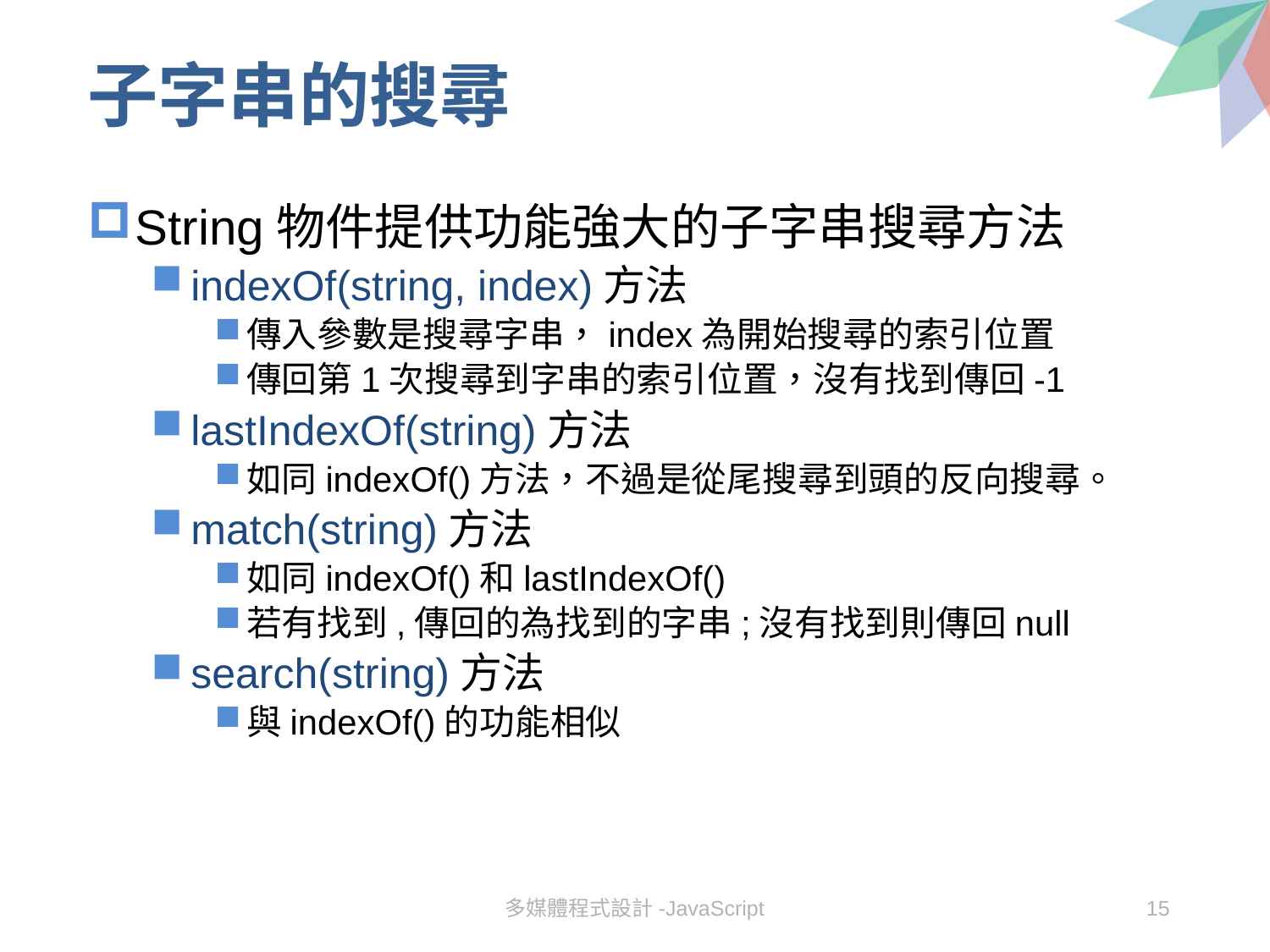

# 子字串的搜尋
String物件提供功能強大的子字串搜尋方法
indexOf(string, index)方法
傳入參數是搜尋字串，index為開始搜尋的索引位置
傳回第1次搜尋到字串的索引位置，沒有找到傳回-1
lastIndexOf(string)方法
如同indexOf()方法，不過是從尾搜尋到頭的反向搜尋。
match(string)方法
如同indexOf()和lastIndexOf()
若有找到,傳回的為找到的字串;沒有找到則傳回null
search(string)方法
與indexOf()的功能相似

多媒體程式設計-JavaScript
15